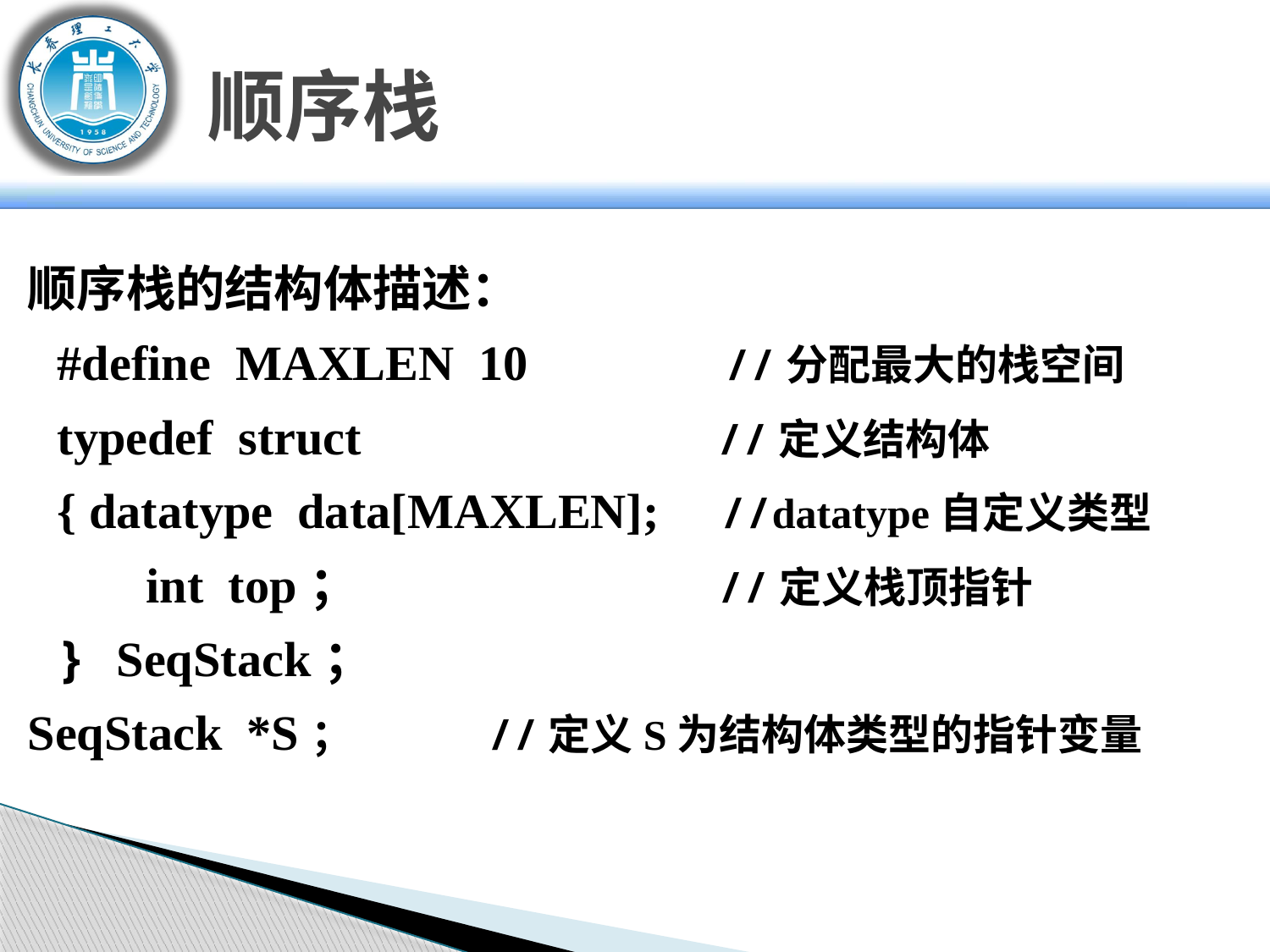

# 顺序栈
顺序栈的结构体描述：
 #define  MAXLEN  10                //分配最大的栈空间
 typedef  struct                             //定义结构体
 { datatype  data[MAXLEN];     //datatype自定义类型
    int  top；                               //定义栈顶指针
 } SeqStack；
SeqStack  *S；             //定义S为结构体类型的指针变量